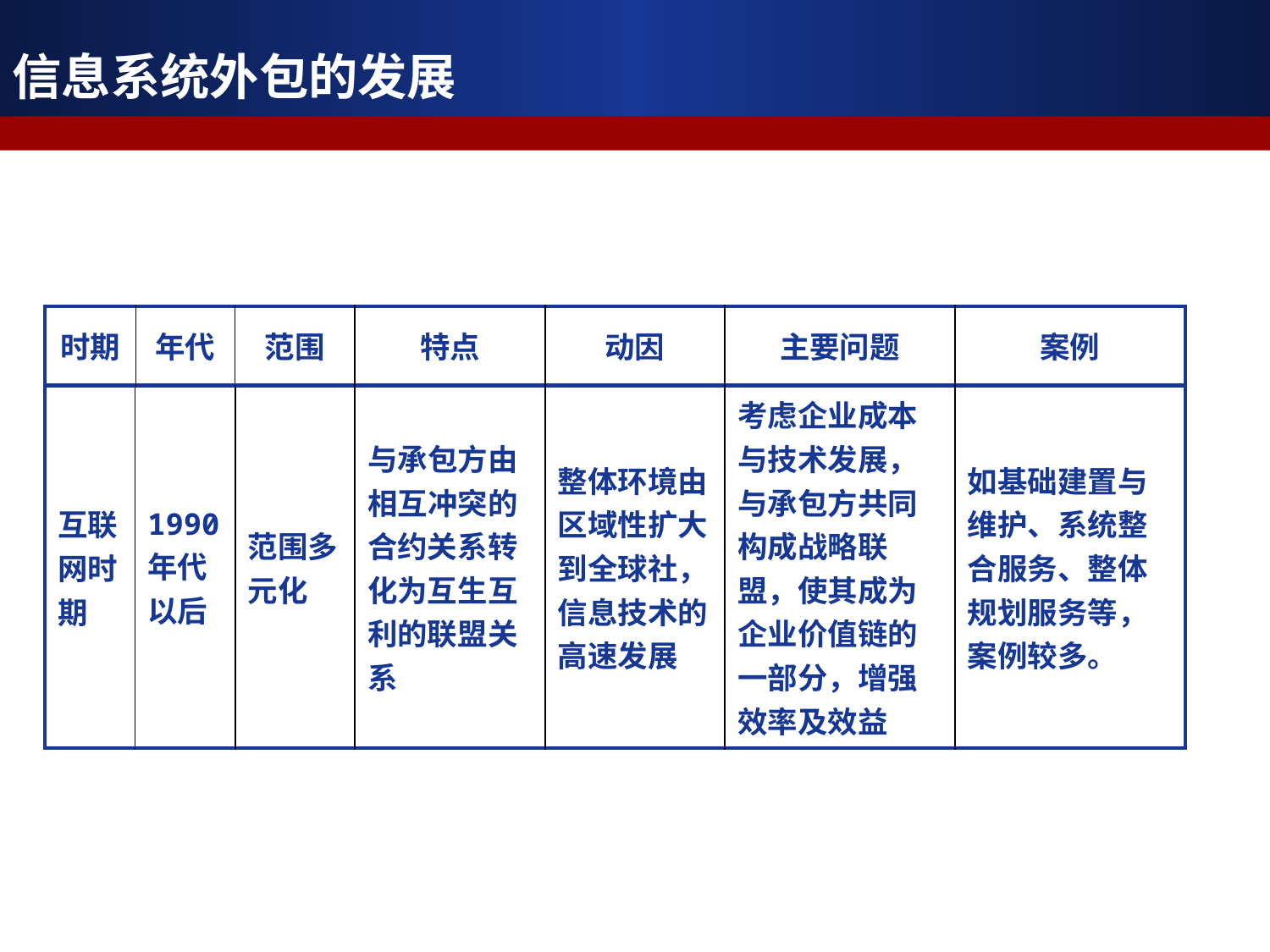

信息系统外包的发展
| 时期 | 年代 | 范围 | 特点 | 动因 | 主要问题 | 案例 |
| --- | --- | --- | --- | --- | --- | --- |
| 互联 网时 期 | 1990 年代 以后 | 范围多 元化 | 与承包方由 相互冲突的 合约关系转 化为互生互 利的联盟关 系 | 整体环境由 区域性扩大 到全球社， 信息技术的 高速发展 | 考虑企业成本 与技术发展， 与承包方共同 构成战略联 盟，使其成为 企业价值链的 一部分，增强 效率及效益 | 如基础建置与 维护、系统整 合服务、整体 规划服务等， 案例较多。 |
| --- | --- | --- | --- | --- | --- | --- |